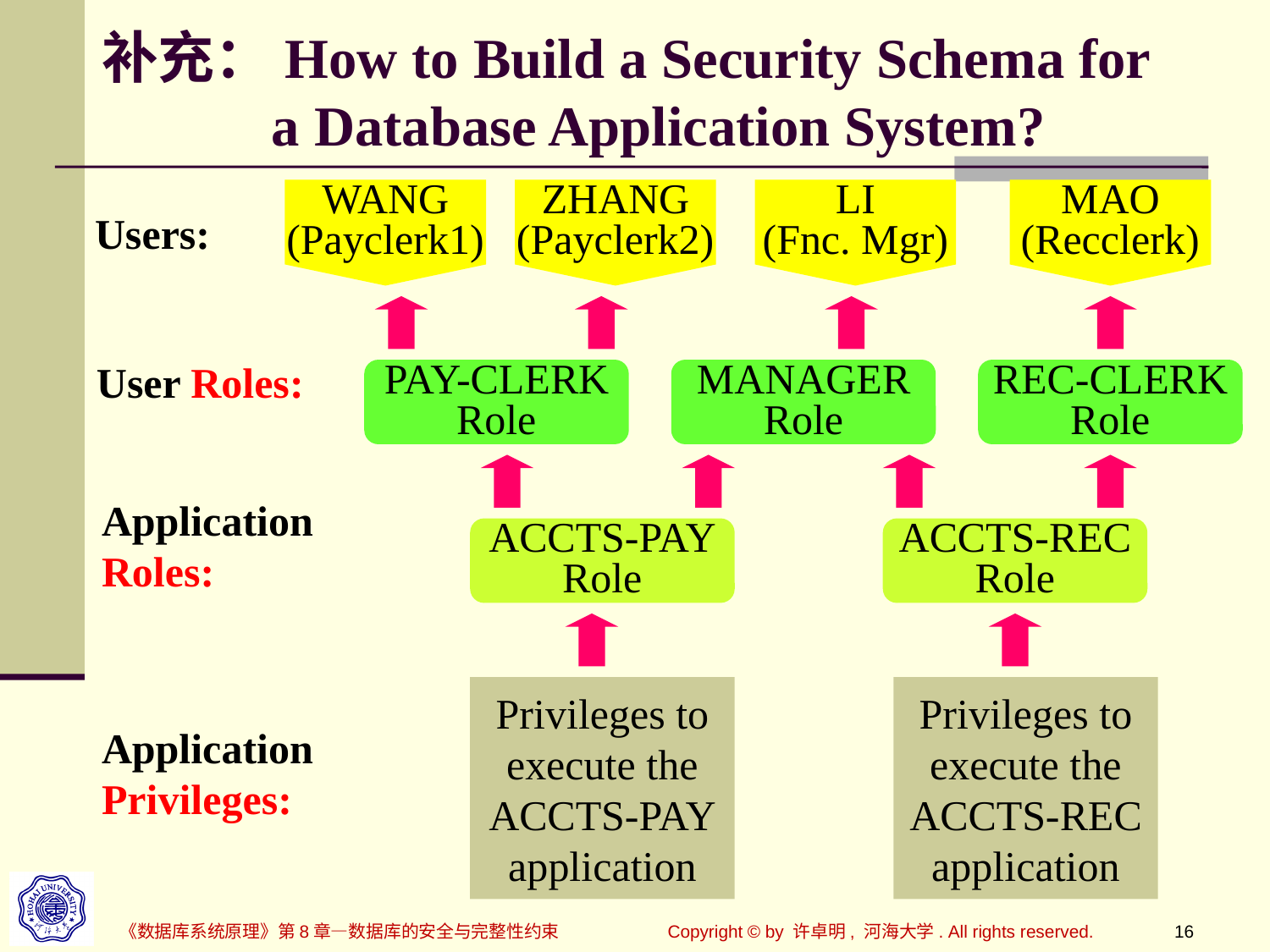

# 补充：How to Build a Security Schema for a Database Application System?
WANG
(Payclerk1)
ZHANG
(Payclerk2)
LI
(Fnc. Mgr)
MAO
(Recclerk)
Users:

User Roles:
PAY-CLERK
Role
MANAGER
Role
REC-CLERK
Role

Application
Roles:
ACCTS-PAY
Role
ACCTS-REC
Role

Privileges to
execute the
ACCTS-PAY
application
Privileges to
execute the
ACCTS-REC
application
Application
Privileges:
《数据库系统原理》第8章—数据库的安全与完整性约束
Copyright © by 许卓明, 河海大学. All rights reserved.
16